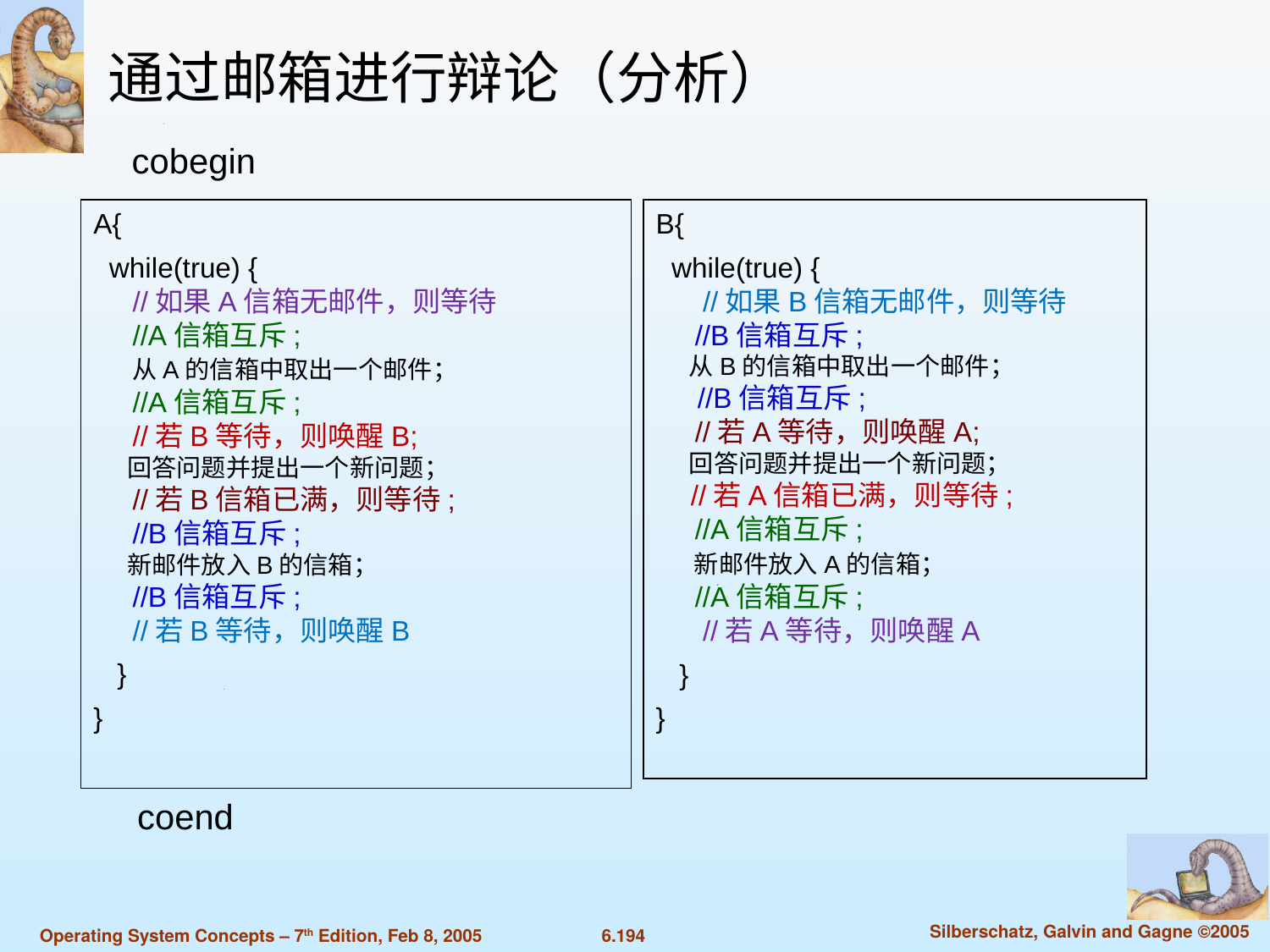

通过邮箱进行辩论（分析）
cobegin
A{
  while(true) {
     //如果A信箱无邮件，则等待
     //A信箱互斥;
     从A的信箱中取出一个邮件；
     //A信箱互斥;
     //若B等待，则唤醒B;
     回答问题并提出一个新问题；
     //若B信箱已满，则等待;
     //B信箱互斥;
     新邮件放入B的信箱；
     //B信箱互斥;
     //若B等待，则唤醒B
   }
}
B{
  while(true) {
      //如果B信箱无邮件，则等待
     //B信箱互斥;
     从B的信箱中取出一个邮件；
      //B信箱互斥;
     //若A等待，则唤醒A;
     回答问题并提出一个新问题；
     //若A信箱已满，则等待;
     //A信箱互斥;
     新邮件放入A的信箱；
     //A信箱互斥;
      //若A等待，则唤醒A
   }
}
coend